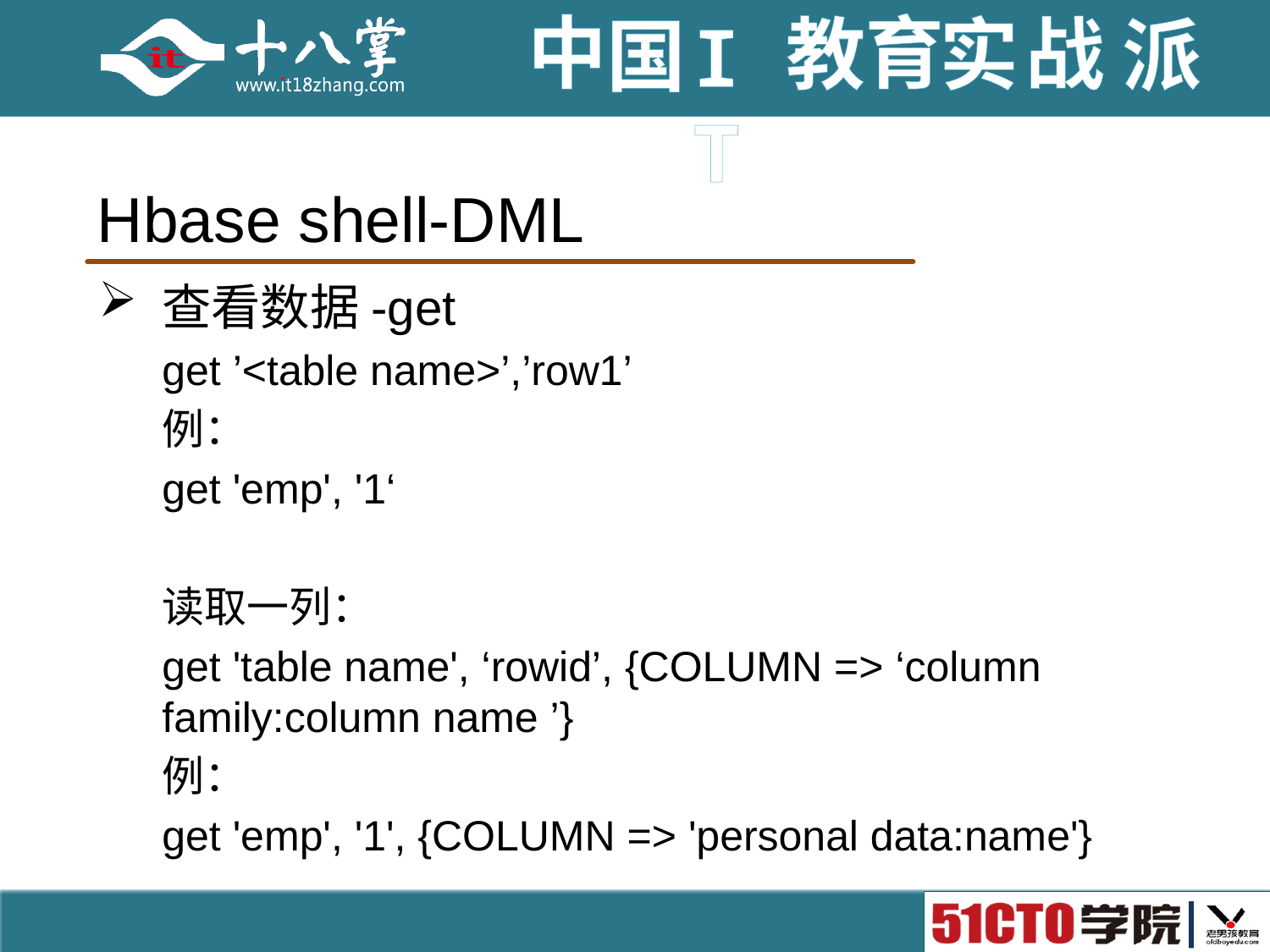

# Hbase shell-DML
查看数据-get
get ’<table name>’,’row1’
例：
get 'emp', '1‘

读取一列：
get 'table name', ‘rowid’, {COLUMN => ‘column family:column name ’}
例：
get 'emp', '1', {COLUMN => 'personal data:name'}